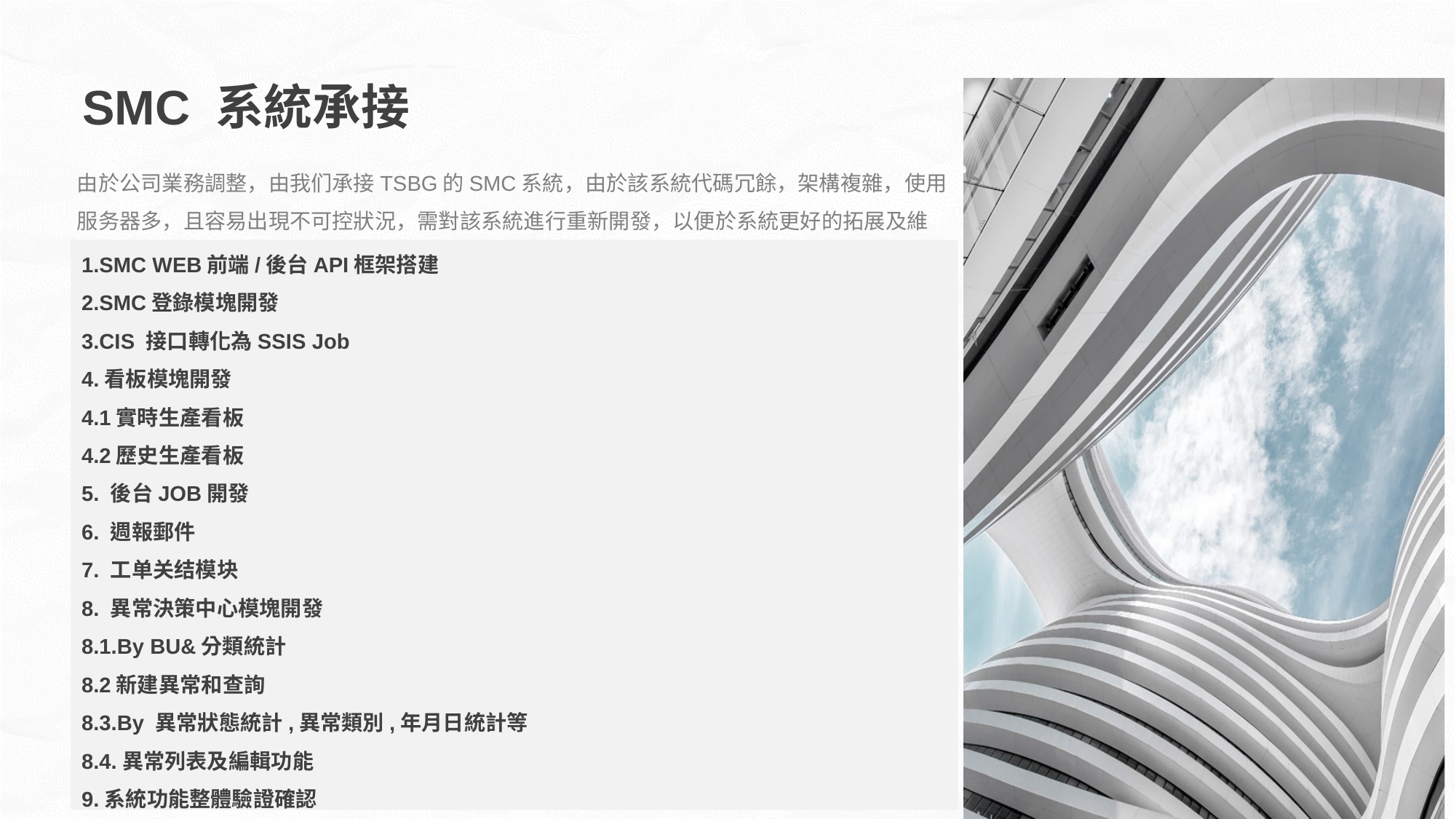

SMC 系統承接

由於公司業務調整，由我们承接TSBG的SMC系統，由於該系統代碼冗餘，架構複雜，使用服务器多，且容易出現不可控狀況，需對該系統進行重新開發，以便於系統更好的拓展及維護;
1.SMC WEB前端/後台API框架搭建
2.SMC登錄模塊開發
3.CIS 接口轉化為SSIS Job
4.看板模塊開發
4.1實時生產看板
4.2歷史生產看板
5. 後台JOB開發
6. 週報郵件
7. 工单关结模块
8. 異常決策中心模塊開發
8.1.By BU&分類統計
8.2新建異常和查詢
8.3.By 異常狀態統計,異常類別,年月日統計等
8.4.異常列表及編輯功能
9.系統功能整體驗證確認